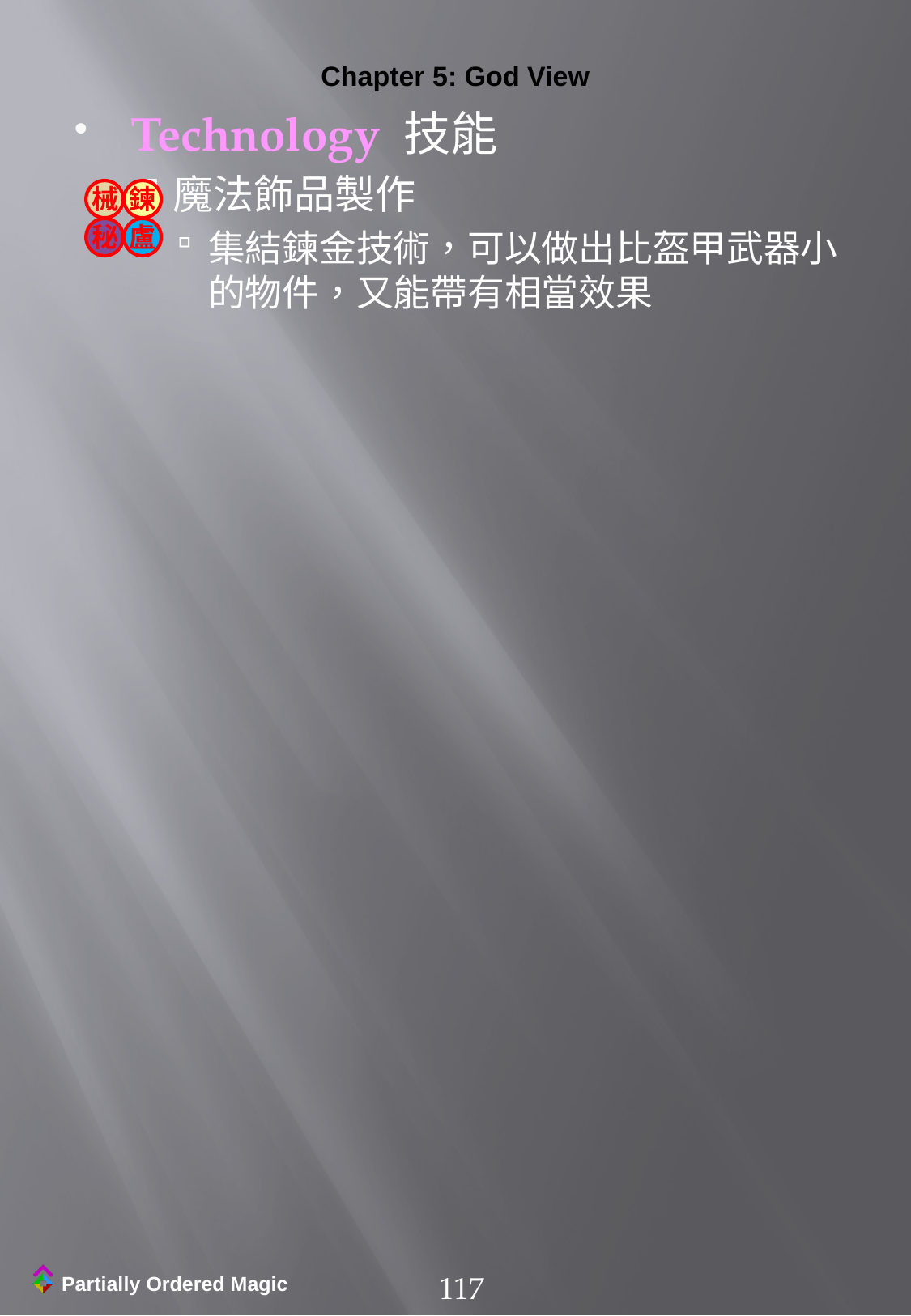

# Chapter 5: God View
Technology 技能
魔法飾品製作
集結鍊金技術，可以做出比盔甲武器小的物件，又能帶有相當效果
械

鍊

秘

盧